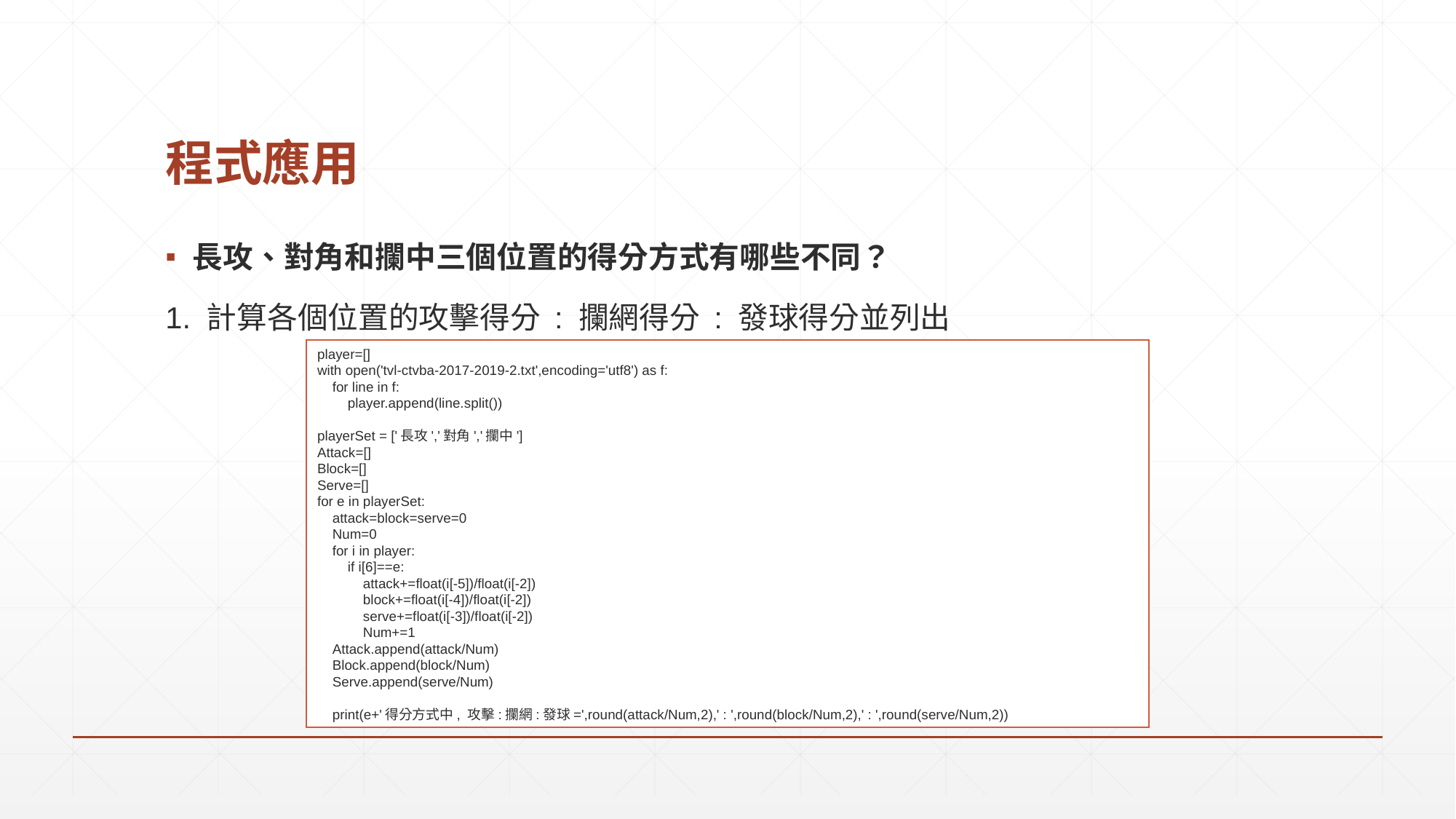

# 程式應用
長攻、對角和攔中三個位置的得分方式有哪些不同？
1. 計算各個位置的攻擊得分 : 攔網得分 : 發球得分並列出
player=[]
with open('tvl-ctvba-2017-2019-2.txt',encoding='utf8') as f:
    for line in f:
        player.append(line.split())

playerSet = ['長攻','對角','攔中']
Attack=[]
Block=[]
Serve=[]
for e in playerSet:
    attack=block=serve=0
    Num=0
    for i in player:
        if i[6]==e:
            attack+=float(i[-5])/float(i[-2])
            block+=float(i[-4])/float(i[-2])
            serve+=float(i[-3])/float(i[-2])
            Num+=1
    Attack.append(attack/Num)
    Block.append(block/Num)
    Serve.append(serve/Num)

    print(e+'得分方式中, 攻擊:攔網:發球=',round(attack/Num,2),' : ',round(block/Num,2),' : ',round(serve/Num,2))